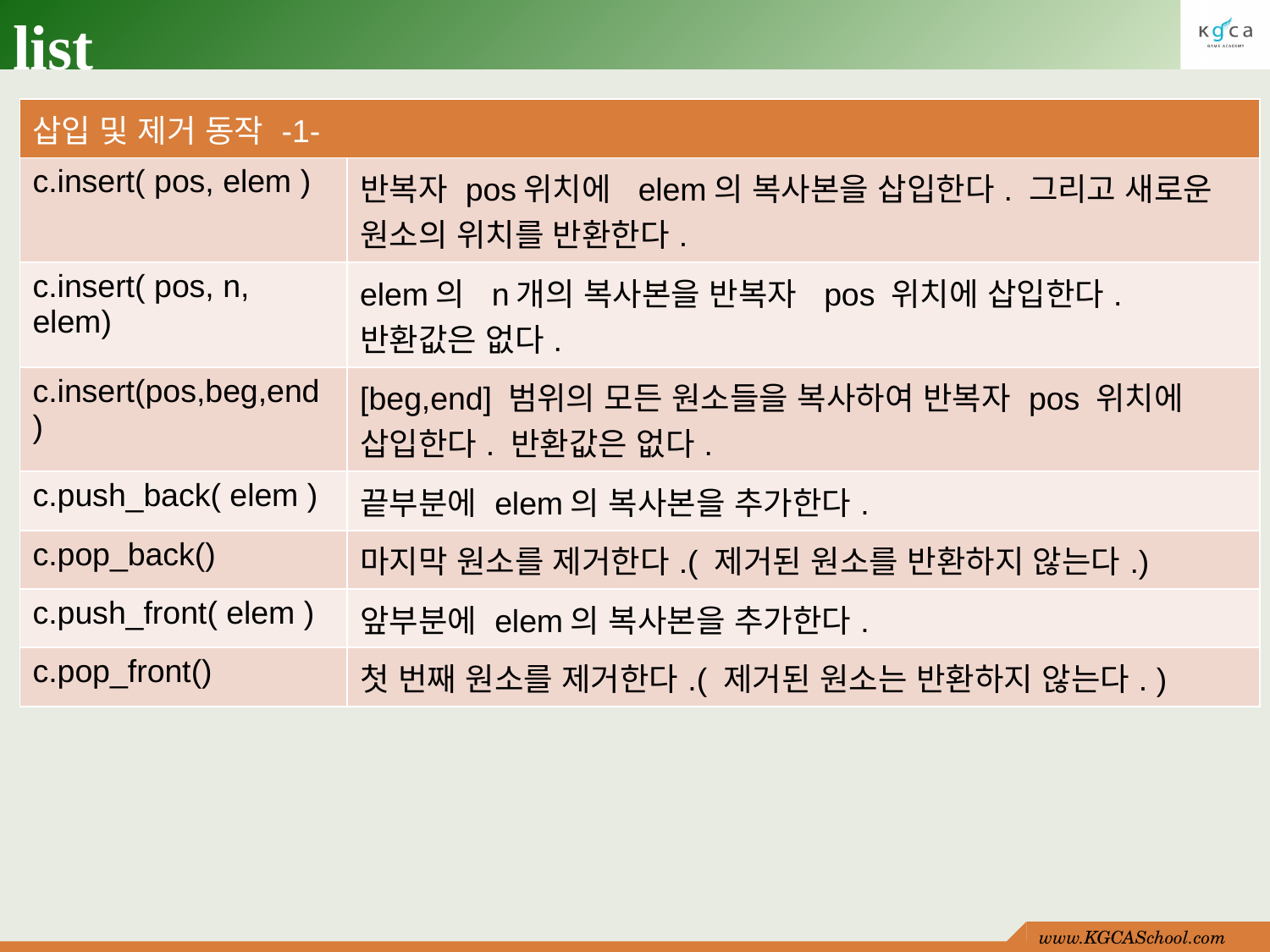

# list
| 삽입 및 제거 동작 -1- |  |
| --- | --- |
| c.insert( pos, elem ) | 반복자 pos위치에 elem의 복사본을 삽입한다. 그리고 새로운 원소의 위치를 반환한다. |
| c.insert( pos, n, elem) | elem의 n개의 복사본을 반복자 pos 위치에 삽입한다. 반환값은 없다. |
| c.insert(pos,beg,end ) | [beg,end] 범위의 모든 원소들을 복사하여 반복자 pos 위치에 삽입한다. 반환값은 없다. |
| c.push\_back( elem ) | 끝부분에 elem의 복사본을 추가한다. |
| c.pop\_back() | 마지막 원소를 제거한다.( 제거된 원소를 반환하지 않는다.) |
| c.push\_front( elem ) | 앞부분에 elem의 복사본을 추가한다. |
| c.pop\_front() | 첫 번째 원소를 제거한다.( 제거된 원소는 반환하지 않는다. ) |